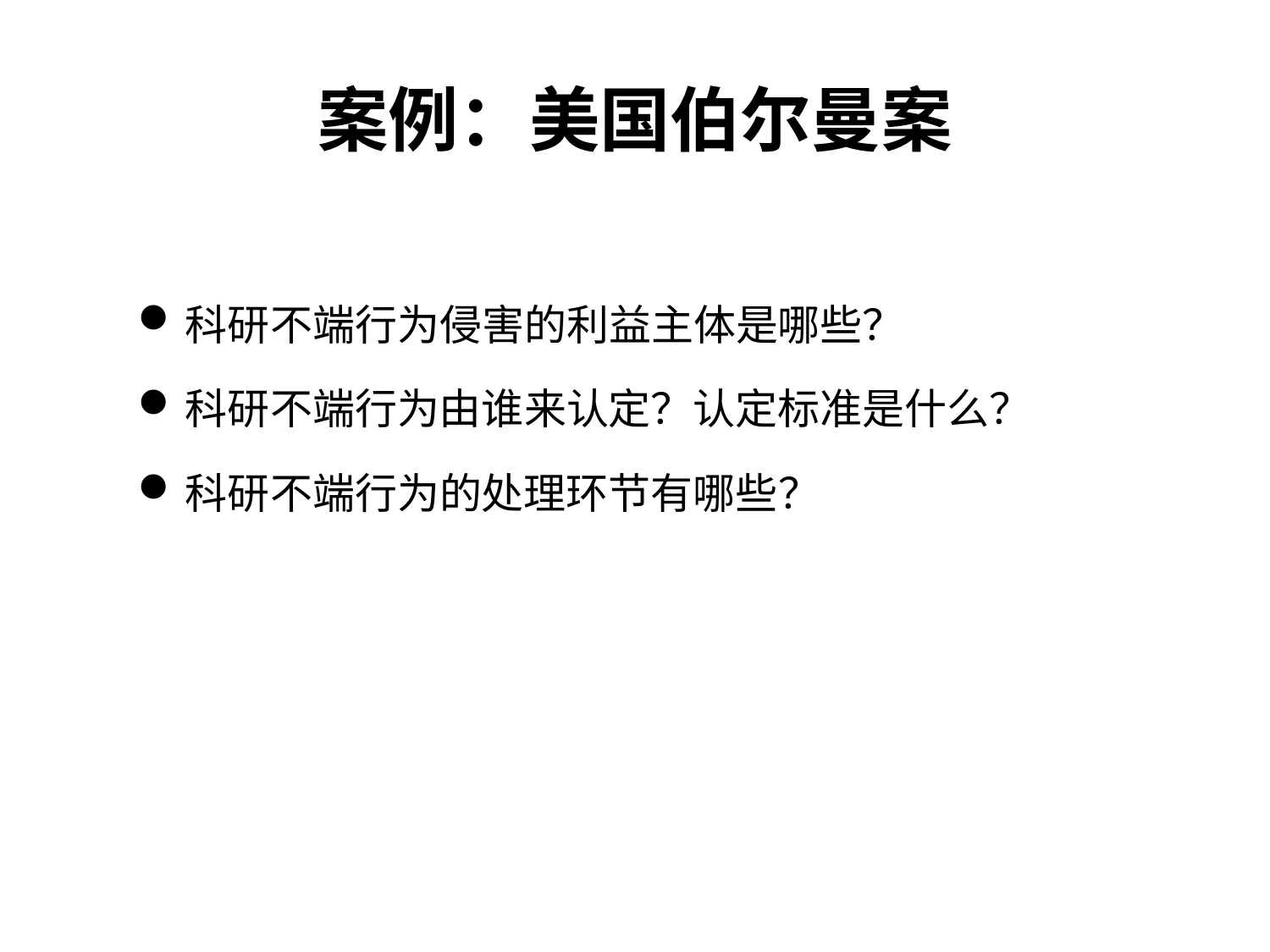

# 案例：美国伯尔曼案
科研不端行为侵害的利益主体是哪些？
科研不端行为由谁来认定？认定标准是什么？
科研不端行为的处理环节有哪些？